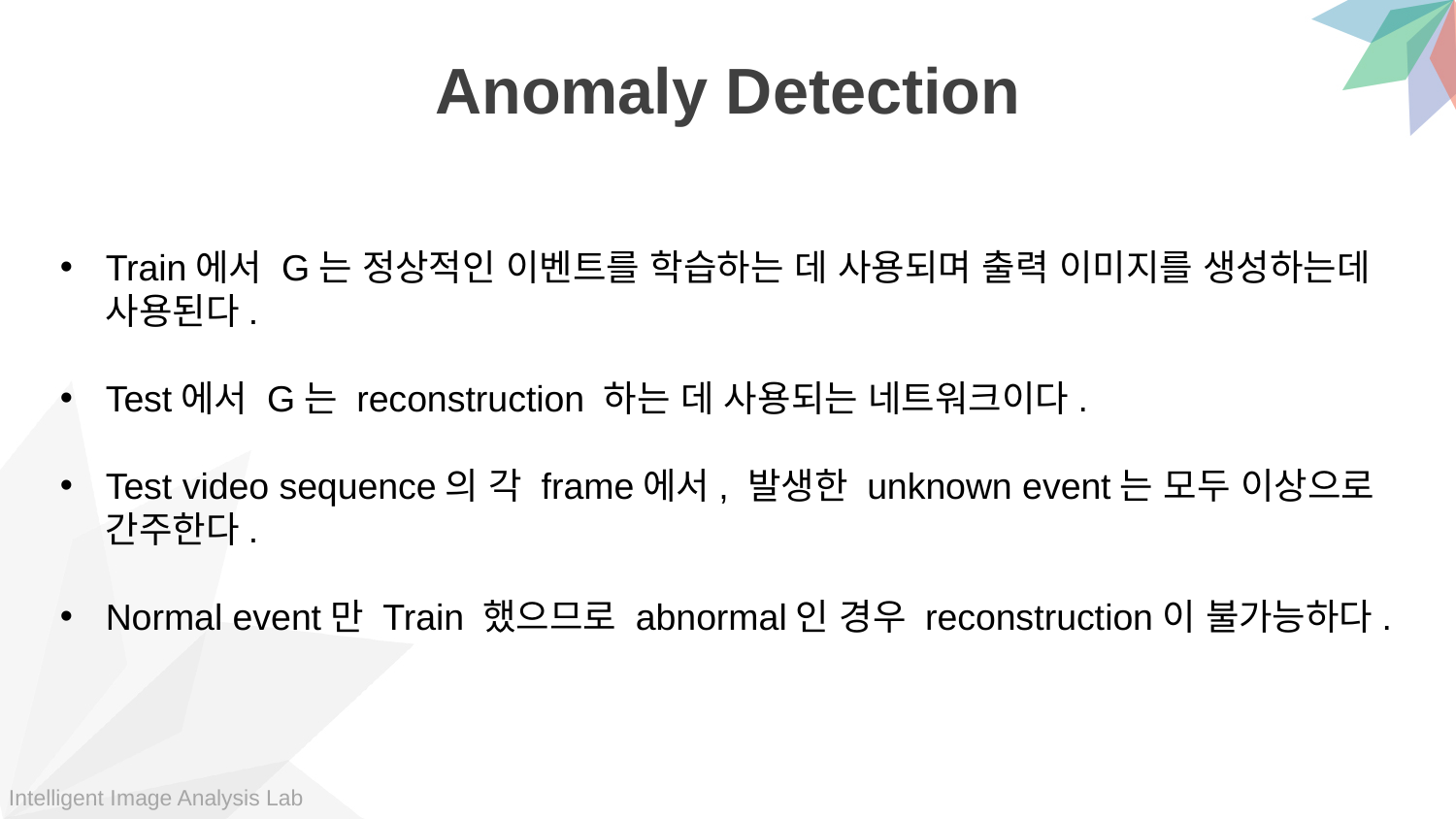

Anomaly Detection
Train에서 G는 정상적인 이벤트를 학습하는 데 사용되며 출력 이미지를 생성하는데 사용된다.

Test에서 G는 reconstruction 하는 데 사용되는 네트워크이다.

Test video sequence의 각 frame에서, 발생한 unknown event는 모두 이상으로 간주한다.

Normal event만 Train 했으므로 abnormal인 경우 reconstruction이 불가능하다.